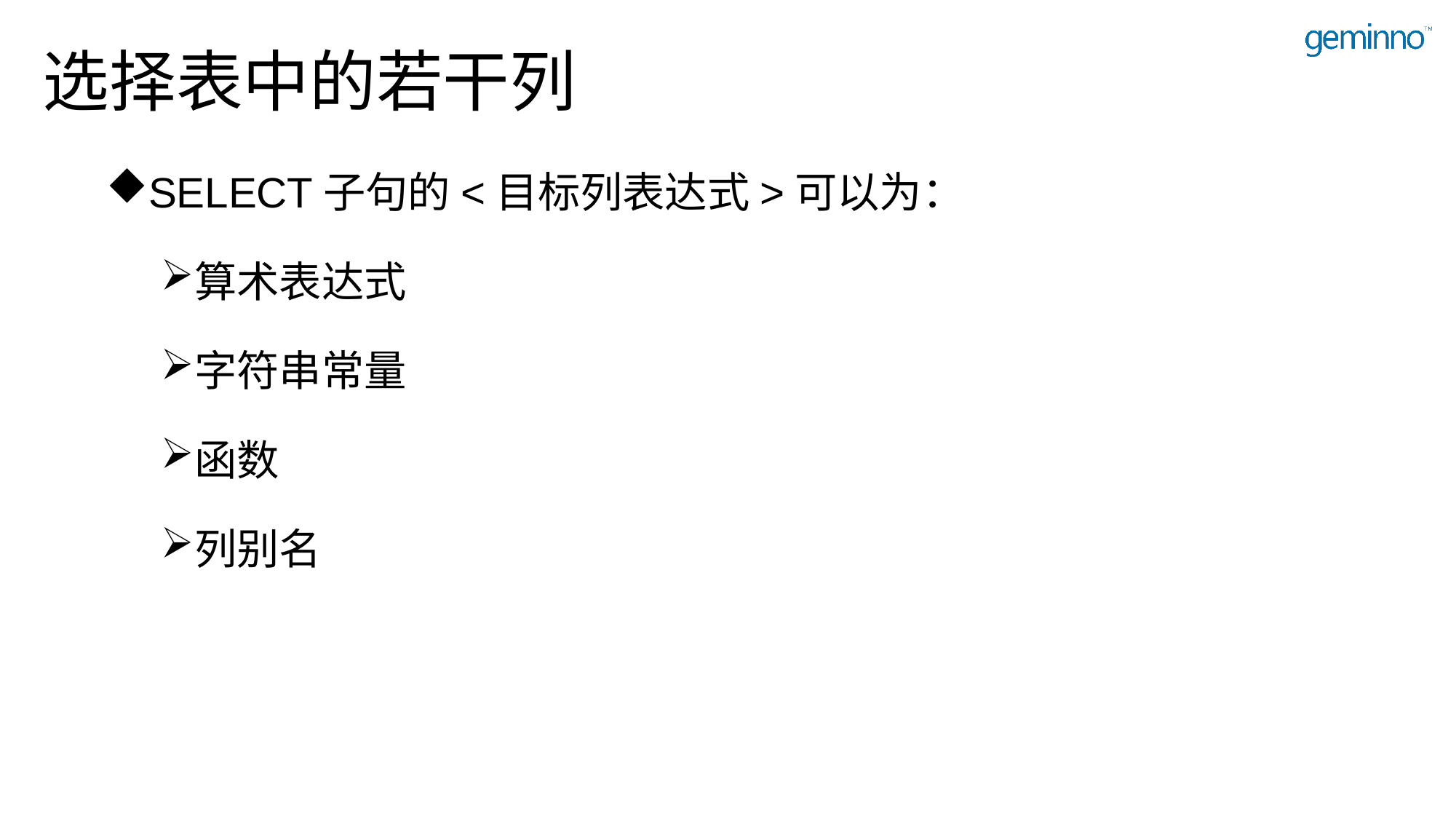

# 选择表中的若干列
SELECT子句的<目标列表达式>可以为：
算术表达式
字符串常量
函数
列别名